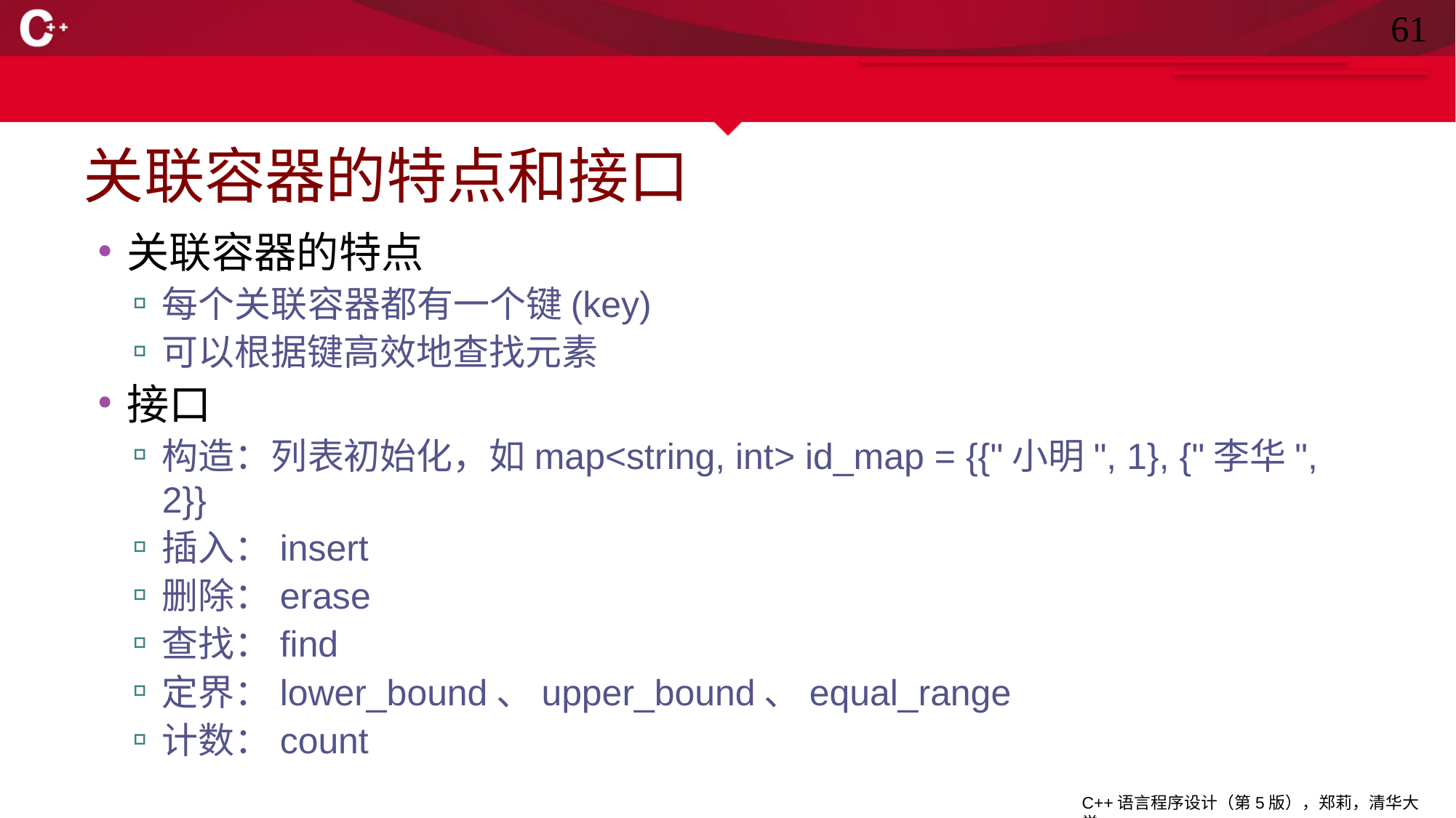

61
# 关联容器的特点和接口
关联容器的特点
每个关联容器都有一个键(key)
可以根据键高效地查找元素
接口
构造：列表初始化，如map<string, int> id_map = {{"小明", 1}, {"李华", 2}}
插入：insert
删除：erase
查找：find
定界：lower_bound、upper_bound、equal_range
计数：count